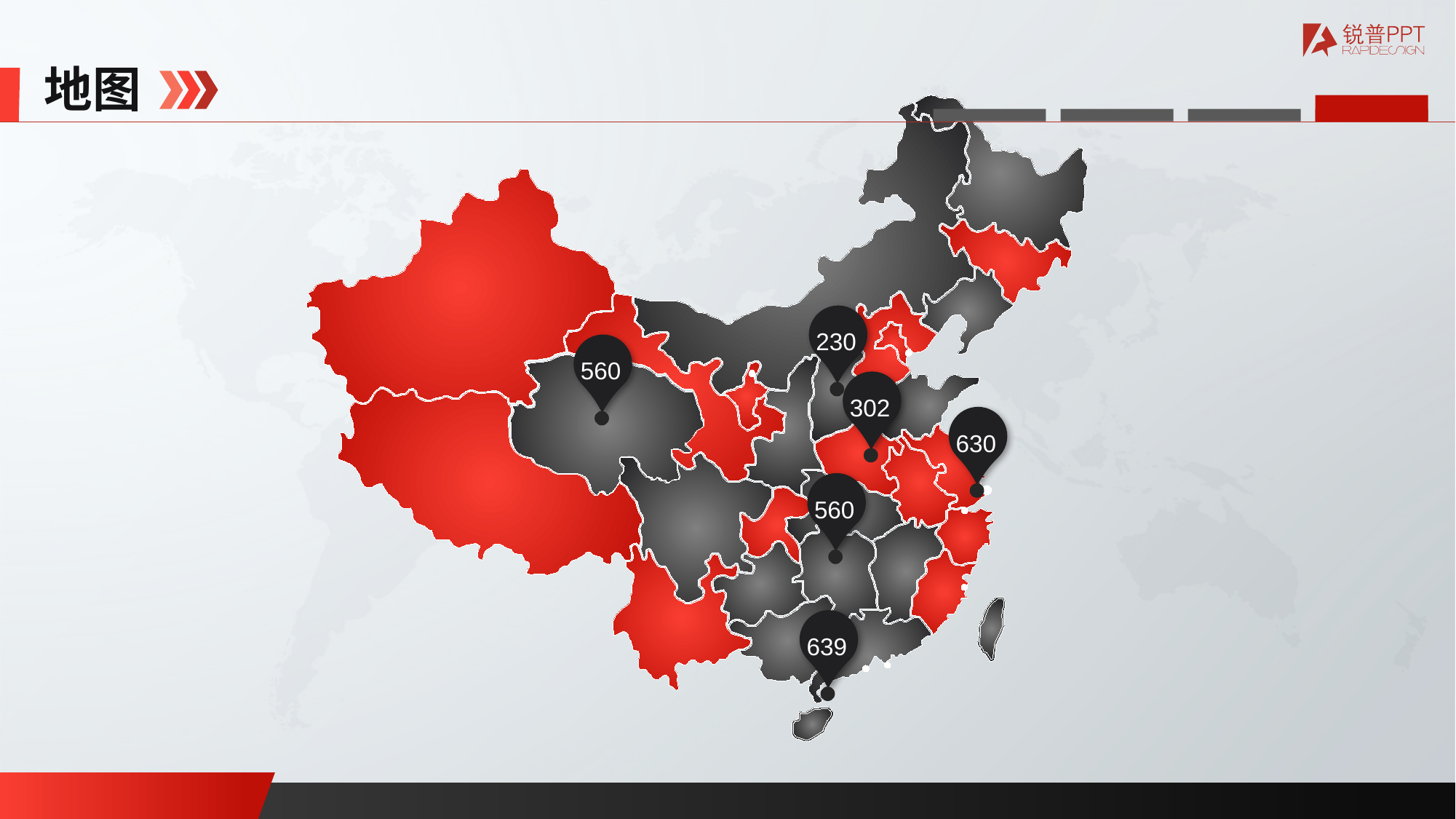

地图

230

560

302

630

560

639